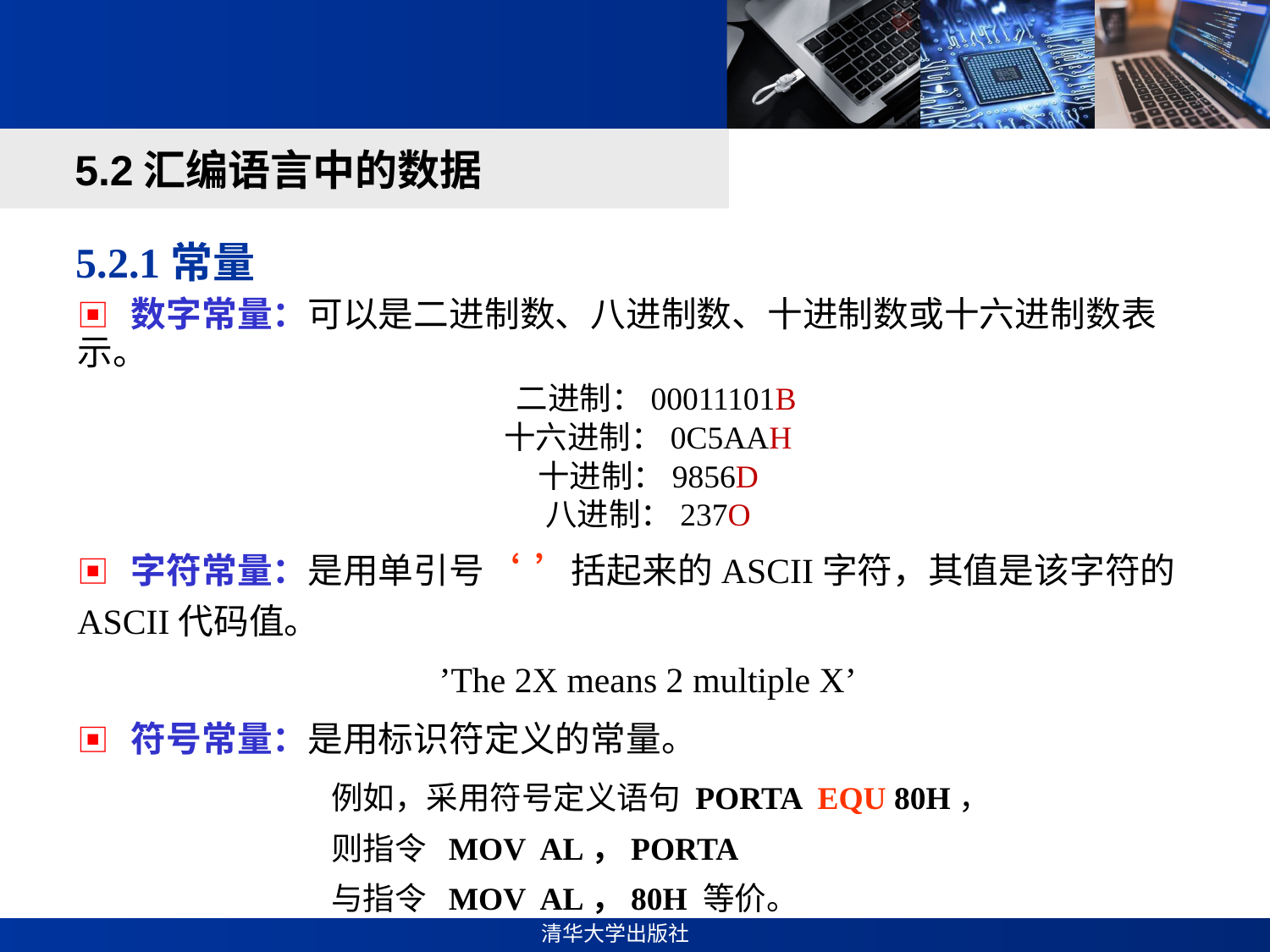

#
5.2汇编语言中的数据
5.2.1常量
▣  数字常量：可以是二进制数、八进制数、十进制数或十六进制数表示。
 二进制：00011101B
十六进制：0C5AAH
十进制：9856D
八进制：237O
▣  字符常量：是用单引号‘  ’括起来的ASCII字符，其值是该字符的ASCII代码值。
’The 2X means 2 multiple X’
▣  符号常量：是用标识符定义的常量。
		例如，采用符号定义语句 PORTA  EQU 80H，
		则指令  MOV  AL，PORTA
		与指令  MOV  AL，80H 等价。